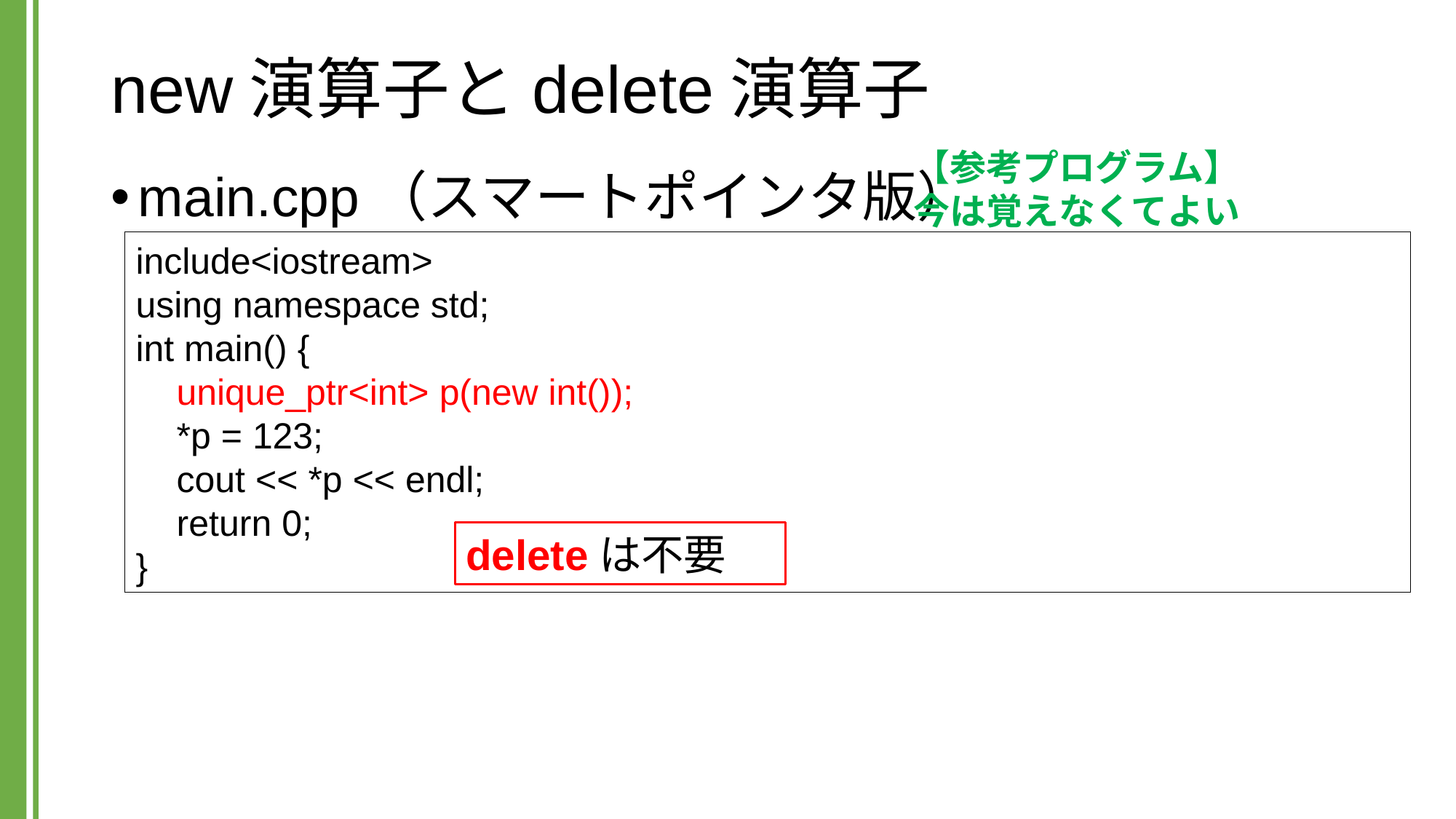

# new演算子とdelete演算子
【参考プログラム】
今は覚えなくてよい
main.cpp（スマートポインタ版）

include<iostream>
using namespace std;
int main() {
    unique_ptr<int> p(new int());
    *p = 123;
    cout << *p << endl;
    return 0;
}
deleteは不要